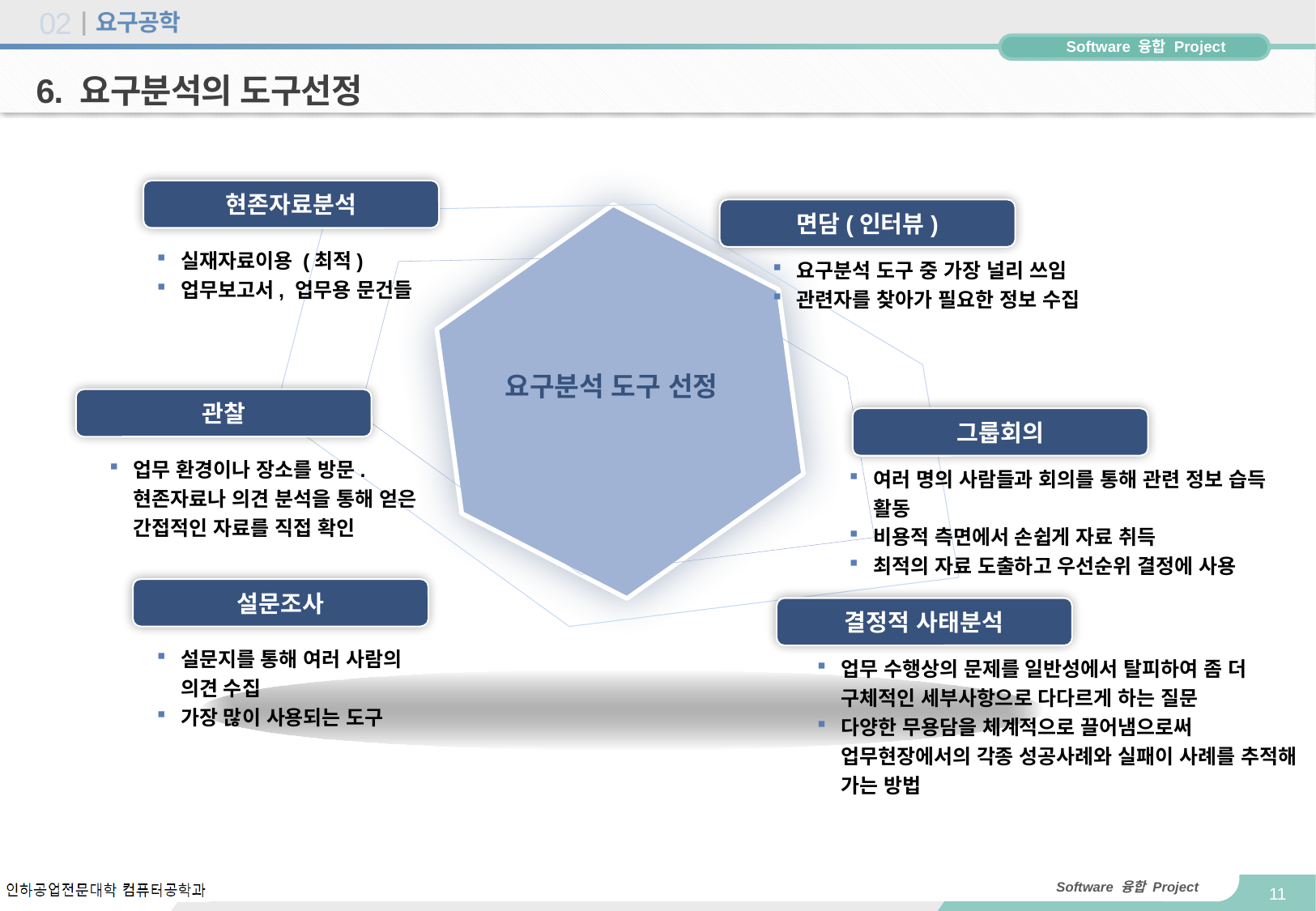

# 요구공학
02
6. 요구분석의 도구선정
현존자료분석
면담(인터뷰)

실재자료이용 (최적)
업무보고서, 업무용 문건들
요구분석 도구 중 가장 널리 쓰임
관련자를 찾아가 필요한 정보 수집

요구분석 도구 선정
관찰
그룹회의
업무 환경이나 장소를 방문. 현존자료나 의견 분석을 통해 얻은 간접적인 자료를 직접 확인
여러 명의 사람들과 회의를 통해 관련 정보 습득 활동
비용적 측면에서 손쉽게 자료 취득
최적의 자료 도출하고 우선순위 결정에 사용
설문조사
결정적 사태분석
설문지를 통해 여러 사람의 의견 수집
가장 많이 사용되는 도구
업무 수행상의 문제를 일반성에서 탈피하여 좀 더 구체적인 세부사항으로 다다르게 하는 질문
다양한 무용담을 체계적으로 끌어냄으로써 업무현장에서의 각종 성공사례와 실패이 사례를 추적해 가는 방법